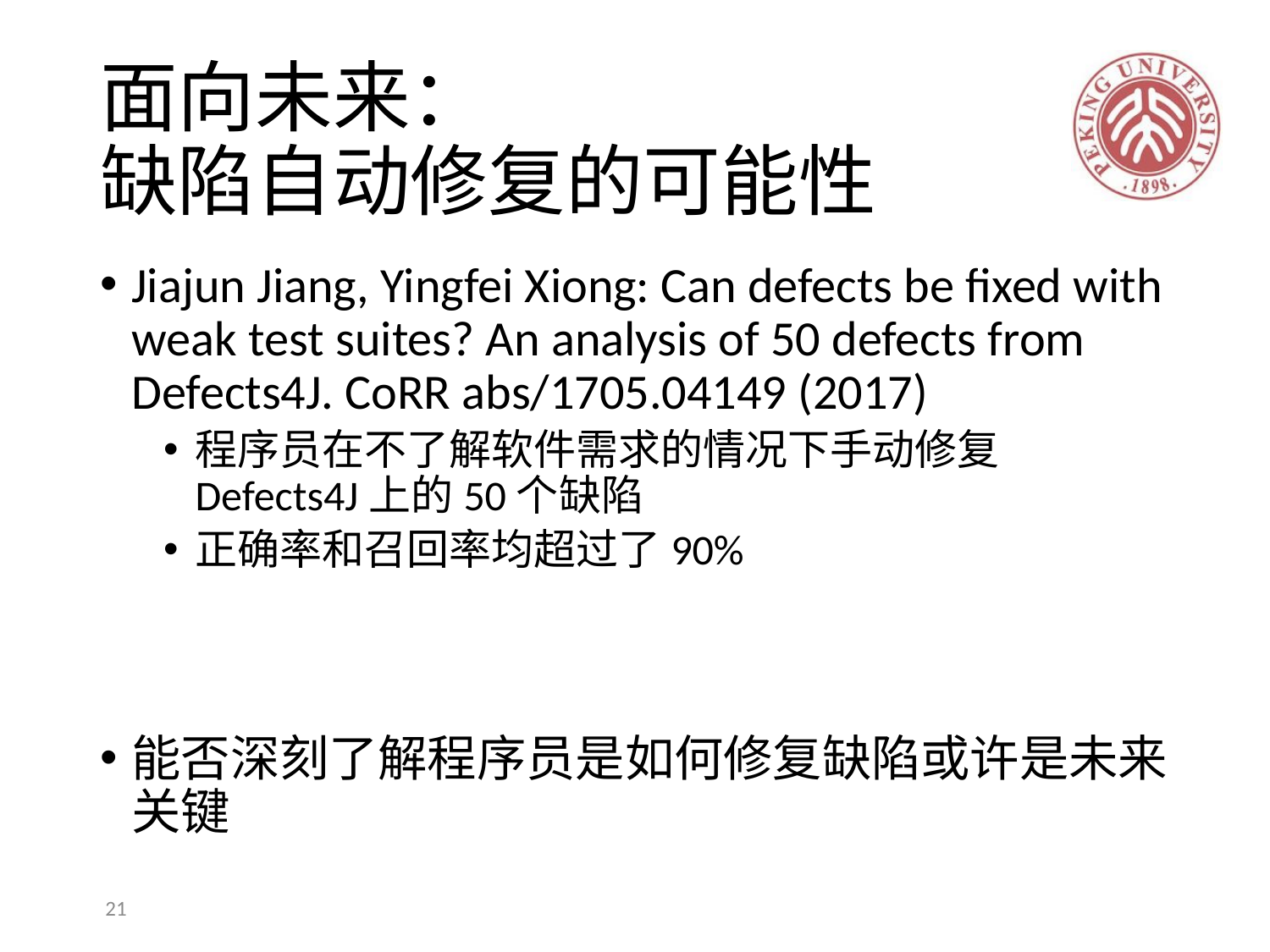

# 面向未来： 缺陷自动修复的可能性
Jiajun Jiang, Yingfei Xiong: Can defects be fixed with weak test suites? An analysis of 50 defects from Defects4J. CoRR abs/1705.04149 (2017)
程序员在不了解软件需求的情况下手动修复Defects4J上的50个缺陷
正确率和召回率均超过了90%

能否深刻了解程序员是如何修复缺陷或许是未来关键
21